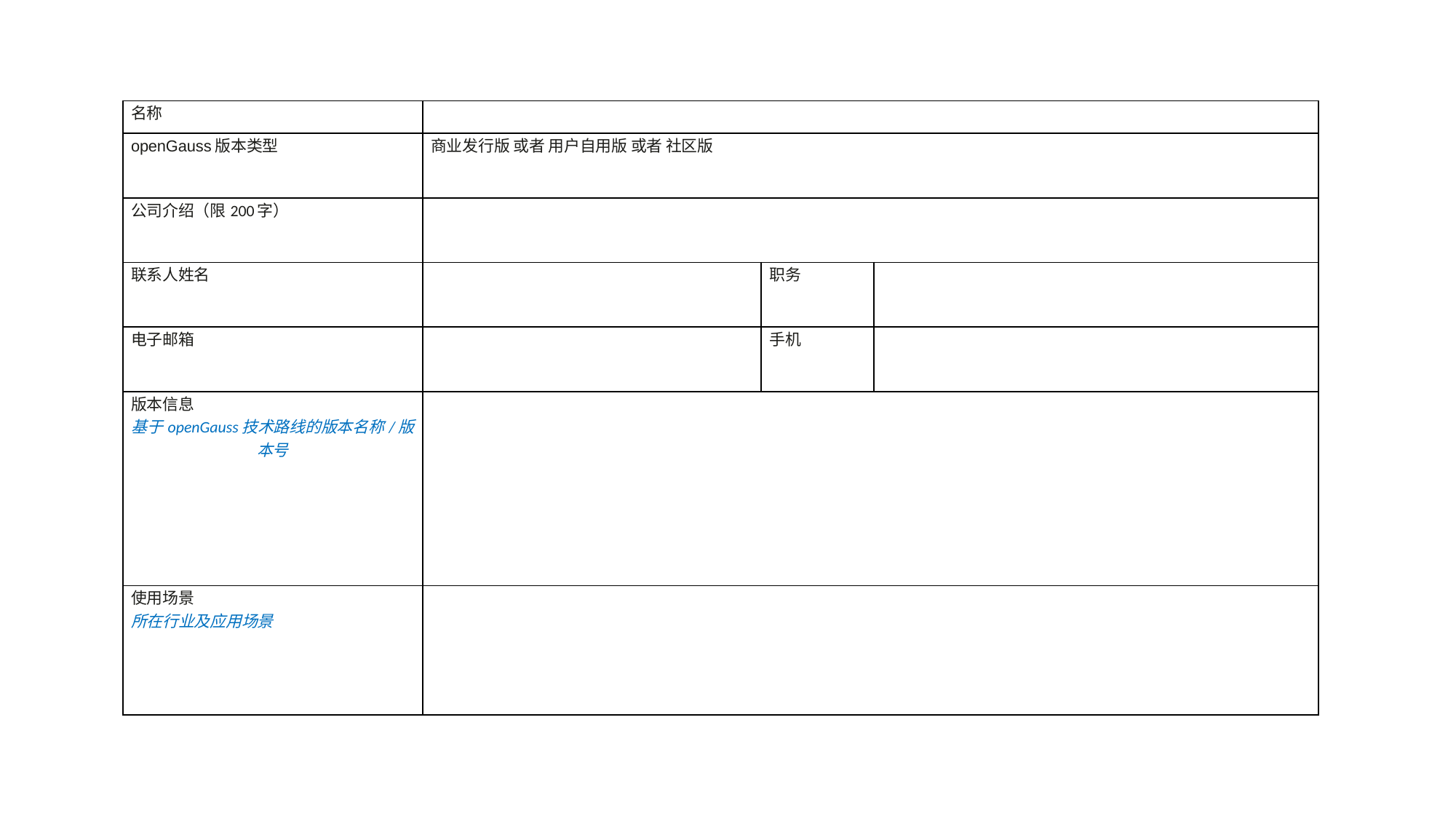

| 名称 |  |  |  |
| --- | --- | --- | --- |
| openGauss版本类型 | 商业发行版 或者 用户自用版 或者 社区版 |  |  |
| 公司介绍（限200字） |  |  |  |
| 联系人姓名 |  | 职务 |  |
| 电子邮箱 |  | 手机 |  |
| 版本信息 基于openGauss技术路线的版本名称/版本号 |  |  |  |
| 使用场景 所在行业及应用场景 |  |  |  |